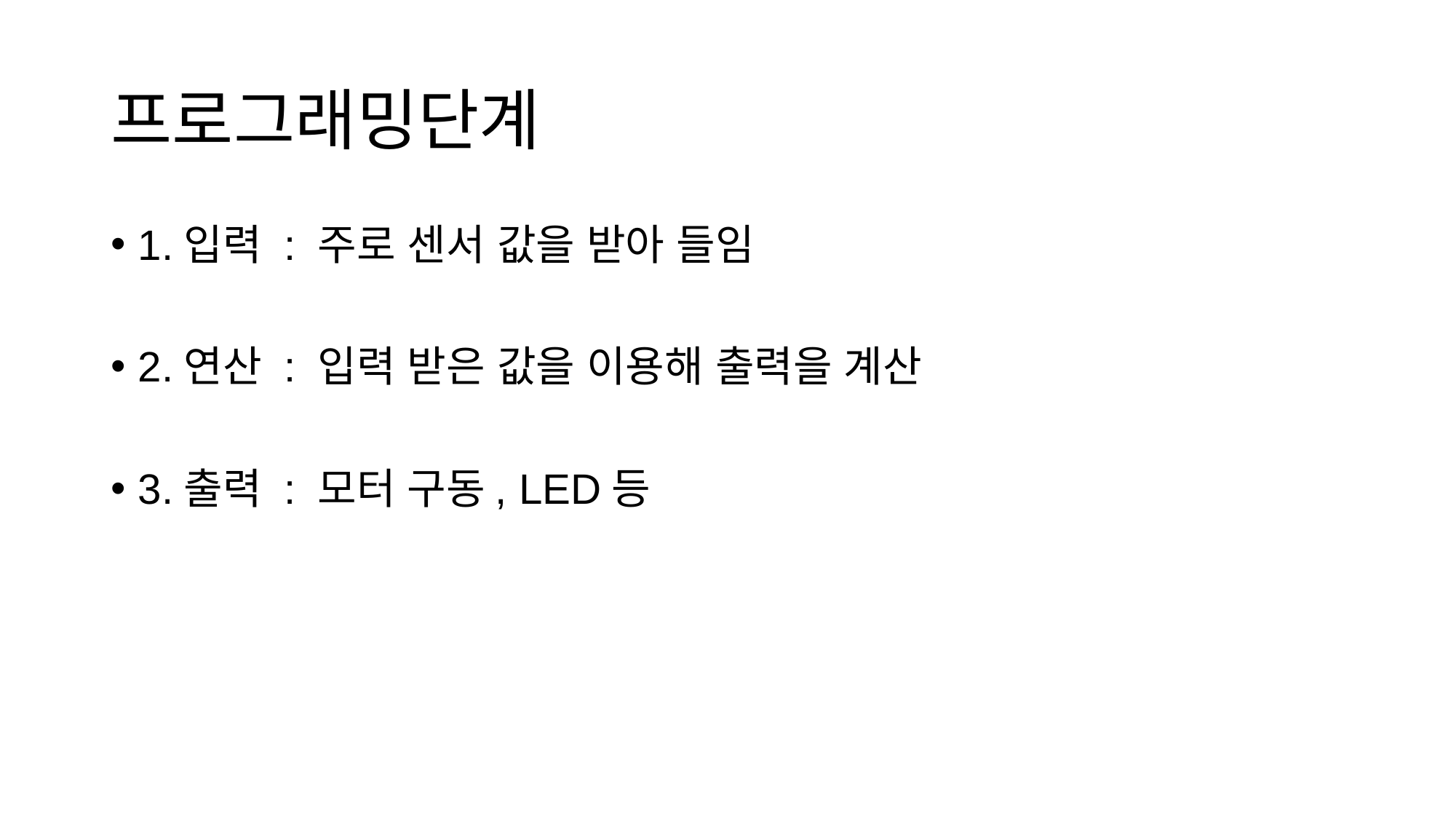

# 프로그래밍단계
1.입력 : 주로 센서 값을 받아 들임

2.연산 : 입력 받은 값을 이용해 출력을 계산

3.출력 : 모터 구동, LED등